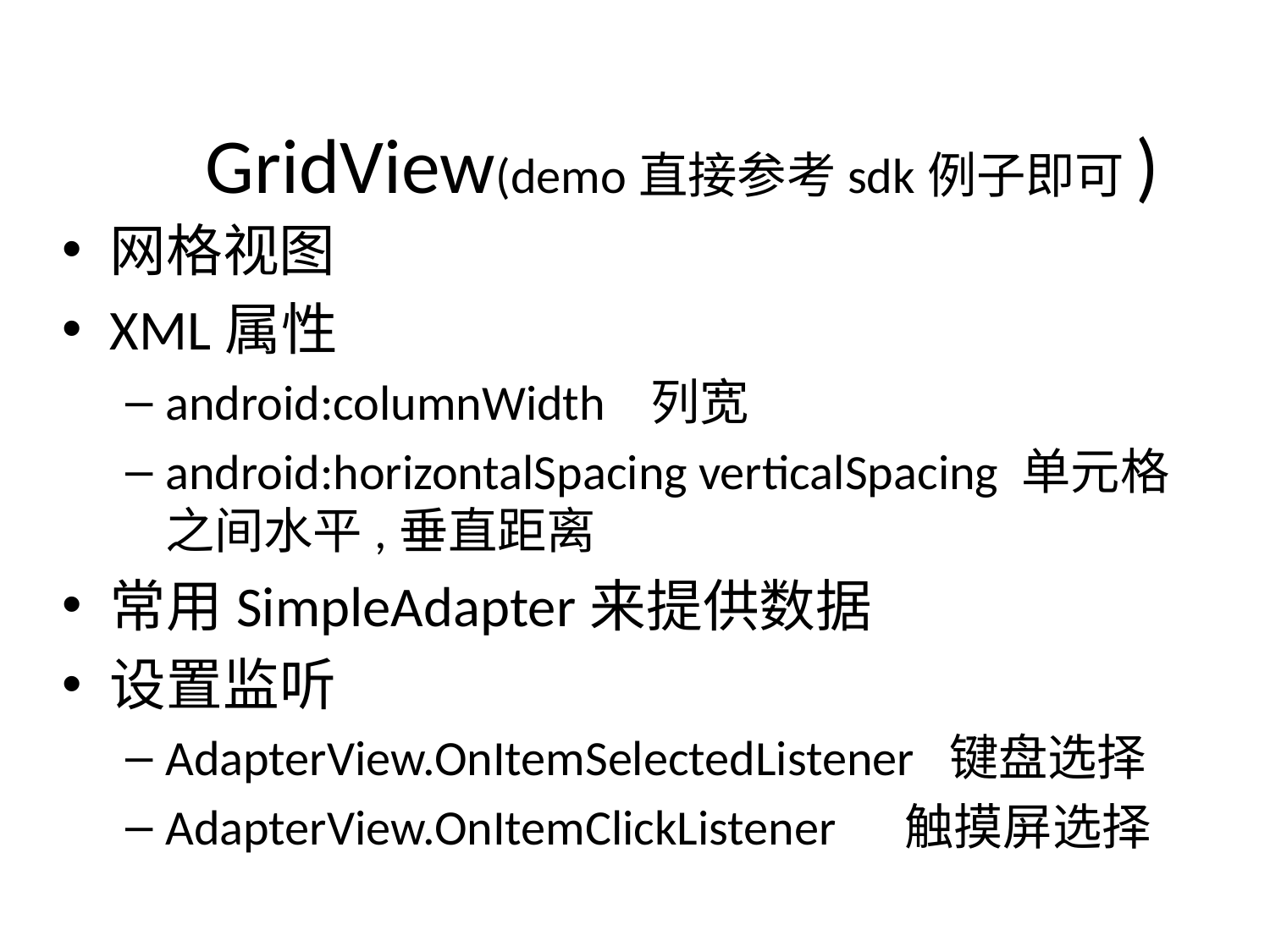

# GridView(demo直接参考sdk例子即可)
网格视图
XML属性
android:columnWidth   列宽
android:horizontalSpacing verticalSpacing 单元格之间水平,垂直距离
常用SimpleAdapter来提供数据
设置监听
AdapterView.OnItemSelectedListener  键盘选择
AdapterView.OnItemClickListener     触摸屏选择